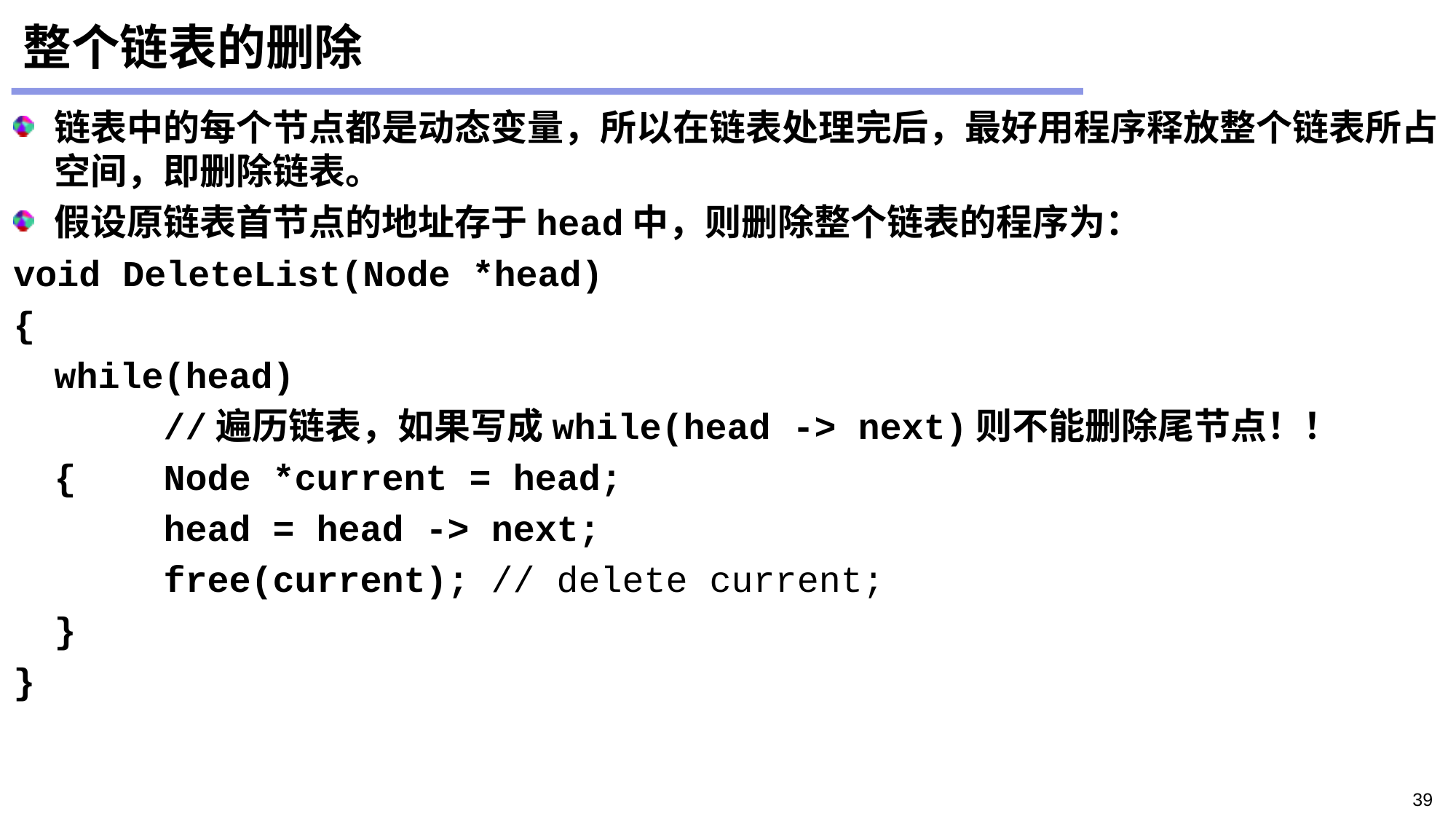

整个链表的删除
链表中的每个节点都是动态变量，所以在链表处理完后，最好用程序释放整个链表所占空间，即删除链表。
假设原链表首节点的地址存于head中，则删除整个链表的程序为：
void DeleteList(Node *head)
{
	while(head)
		//遍历链表，如果写成while(head -> next)则不能删除尾节点！！
	{	Node *current = head;
		head = head -> next;
		free(current); // delete current;
	}
}
39